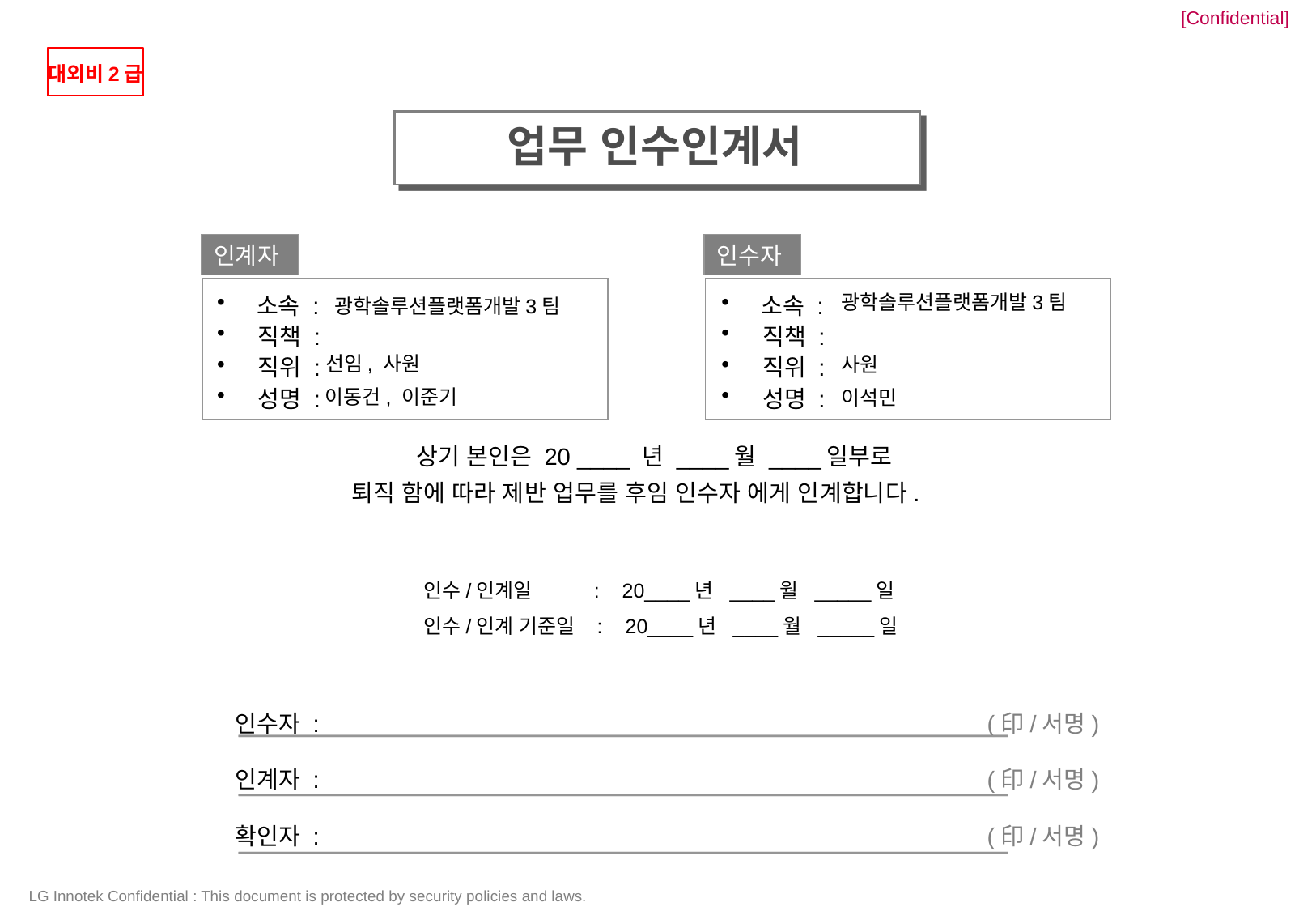

업무 인수인계서
 광학솔루션플랫폼개발3팀
 광학솔루션플랫폼개발3팀

선임, 사원
사원
 이동건, 이준기
이석민